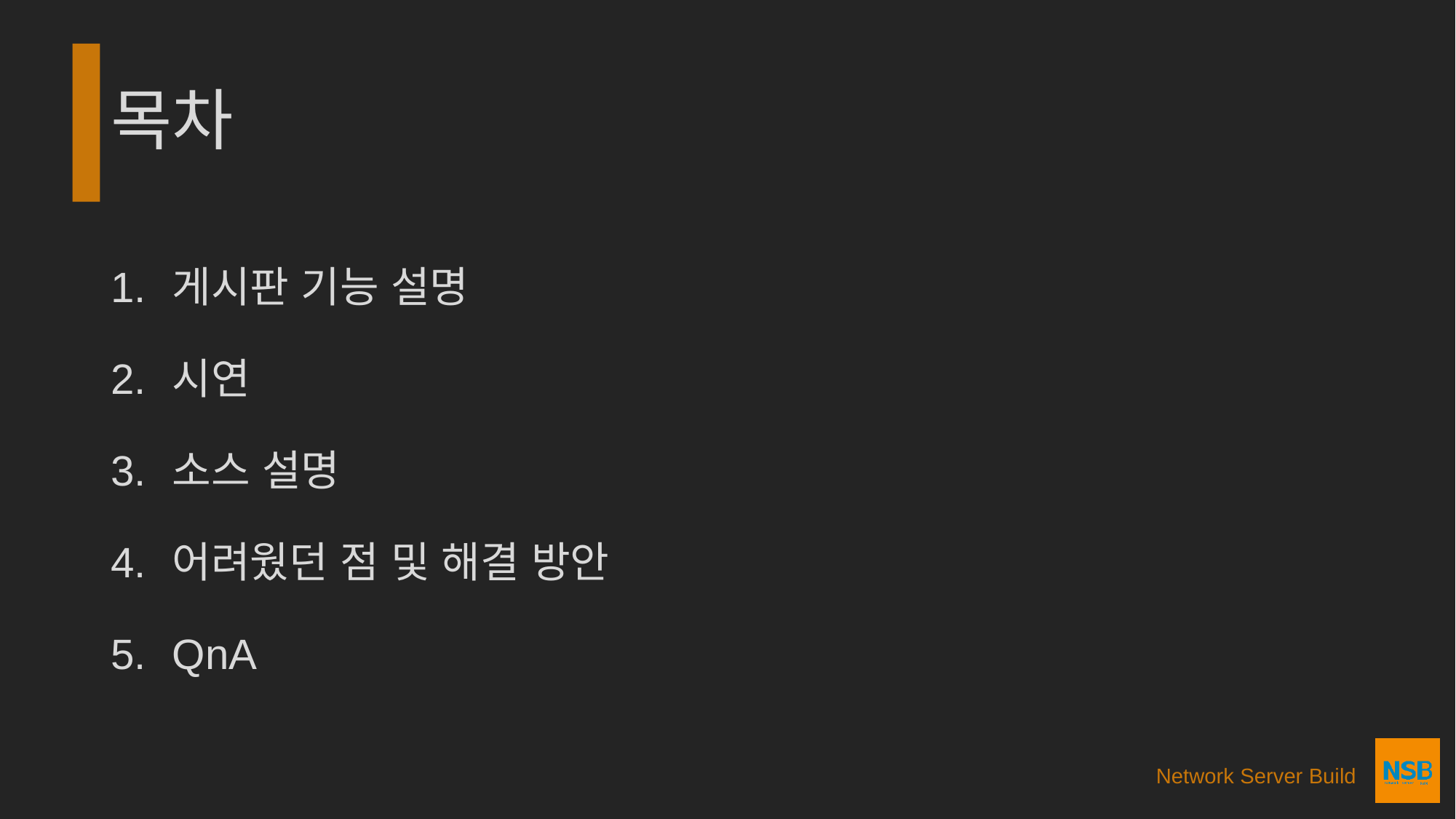

# 목차
게시판 기능 설명
시연
소스 설명
어려웠던 점 및 해결 방안
QnA